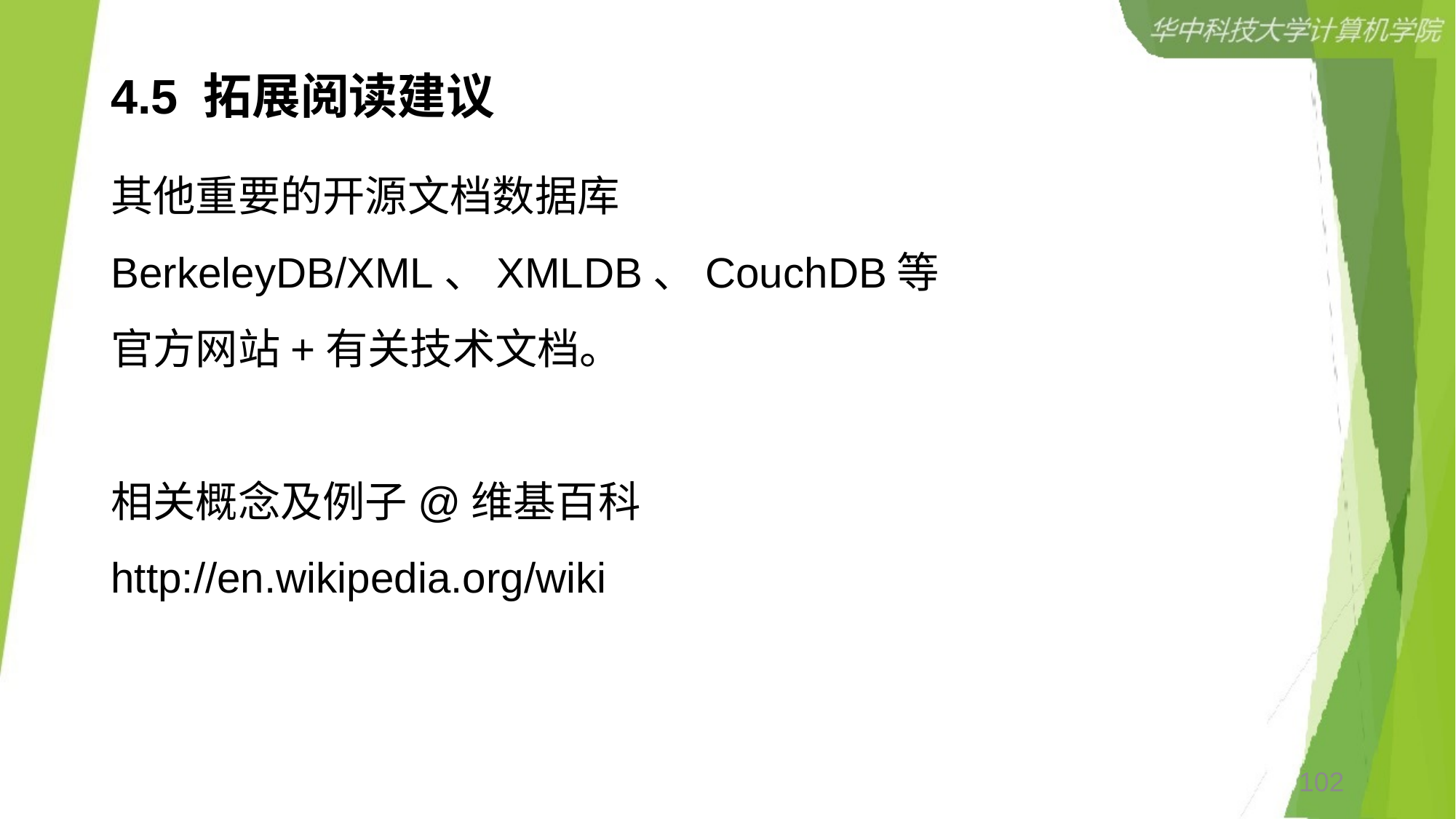

# 4.5 拓展阅读建议
其他重要的开源文档数据库
BerkeleyDB/XML、XMLDB、CouchDB等
官方网站+有关技术文档。

相关概念及例子@维基百科
http://en.wikipedia.org/wiki
102